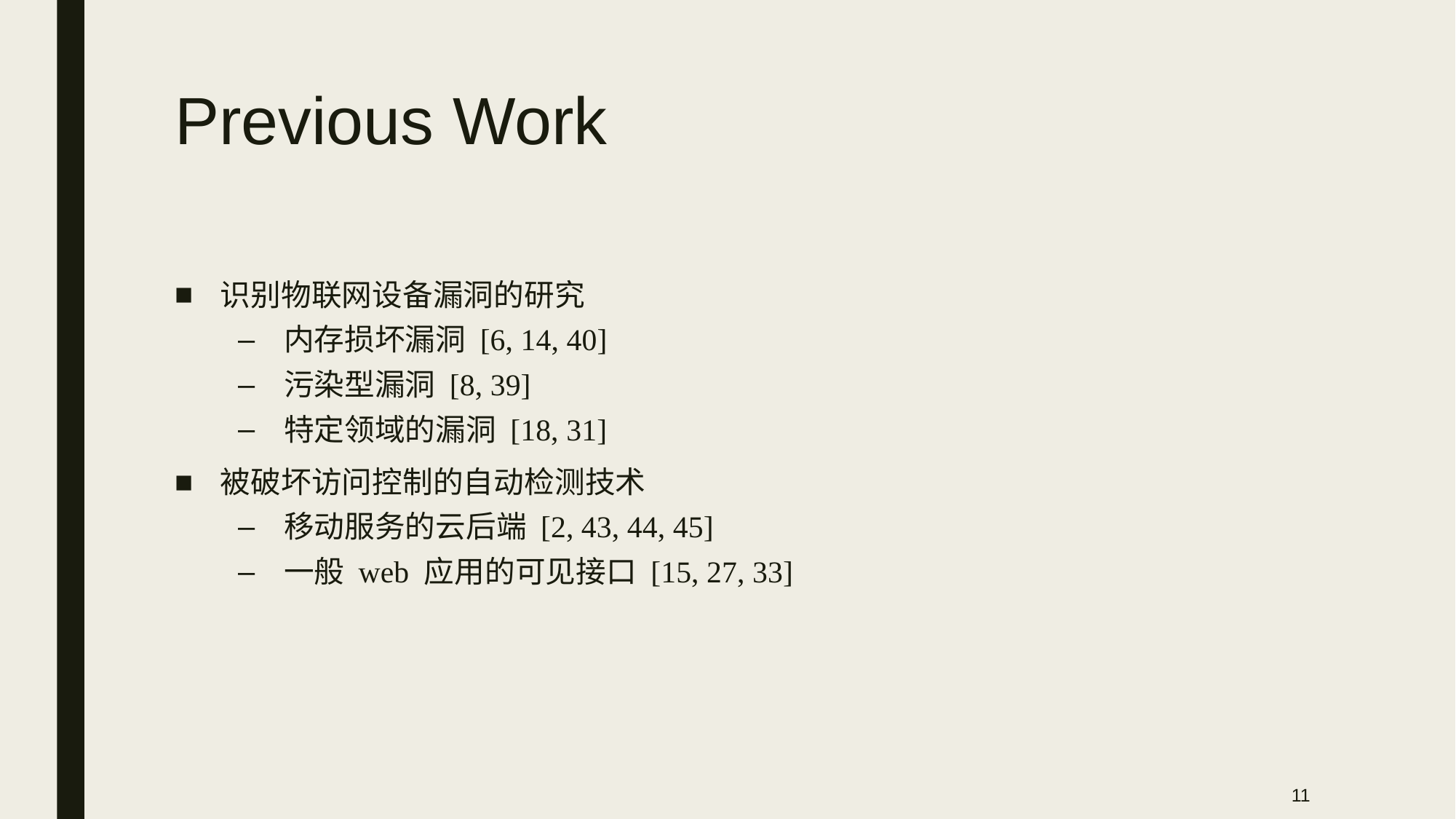

# Previous Work
识别物联网设备漏洞的研究
内存损坏漏洞 [6, 14, 40]
污染型漏洞 [8, 39]
特定领域的漏洞 [18, 31]
被破坏访问控制的自动检测技术
移动服务的云后端 [2, 43, 44, 45]
一般 web 应用的可见接口 [15, 27, 33]
11